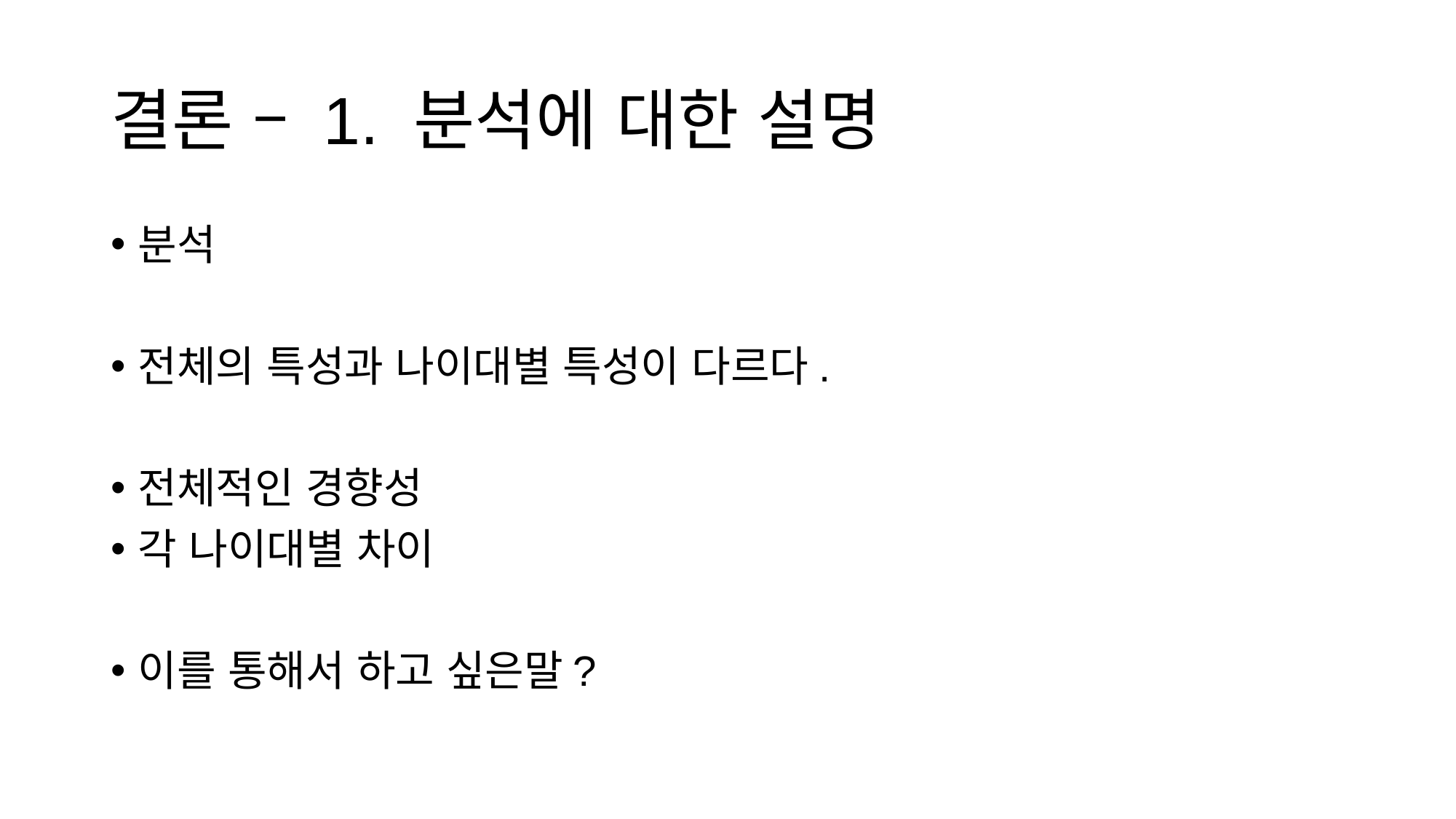

# 결론 – 1. 분석에 대한 설명
분석

전체의 특성과 나이대별 특성이 다르다.

전체적인 경향성
각 나이대별 차이

이를 통해서 하고 싶은말?